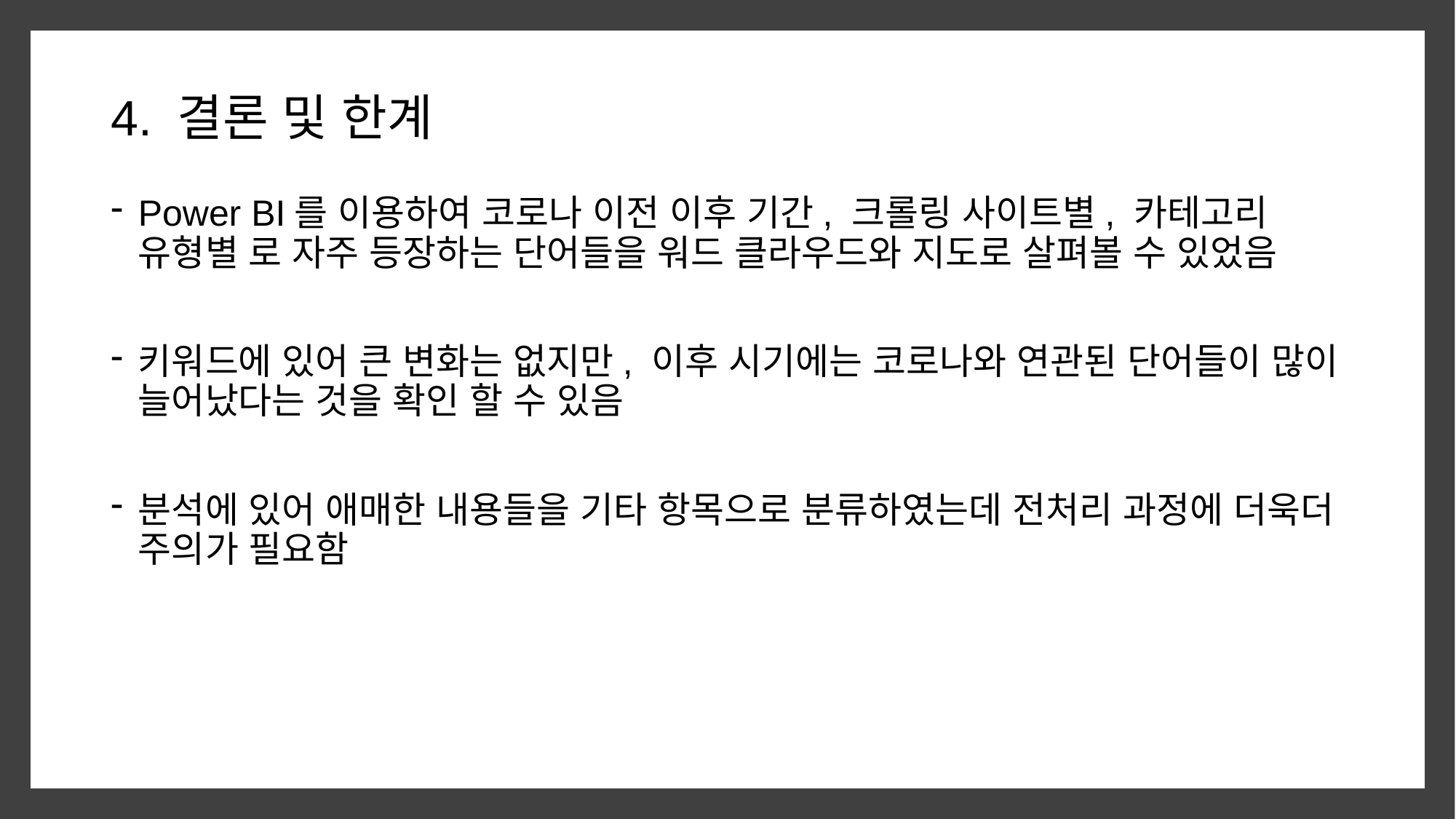

# 4. 결론 및 한계
Power BI를 이용하여 코로나 이전 이후 기간, 크롤링 사이트별, 카테고리 유형별 로 자주 등장하는 단어들을 워드 클라우드와 지도로 살펴볼 수 있었음

키워드에 있어 큰 변화는 없지만, 이후 시기에는 코로나와 연관된 단어들이 많이 늘어났다는 것을 확인 할 수 있음

분석에 있어 애매한 내용들을 기타 항목으로 분류하였는데 전처리 과정에 더욱더 주의가 필요함